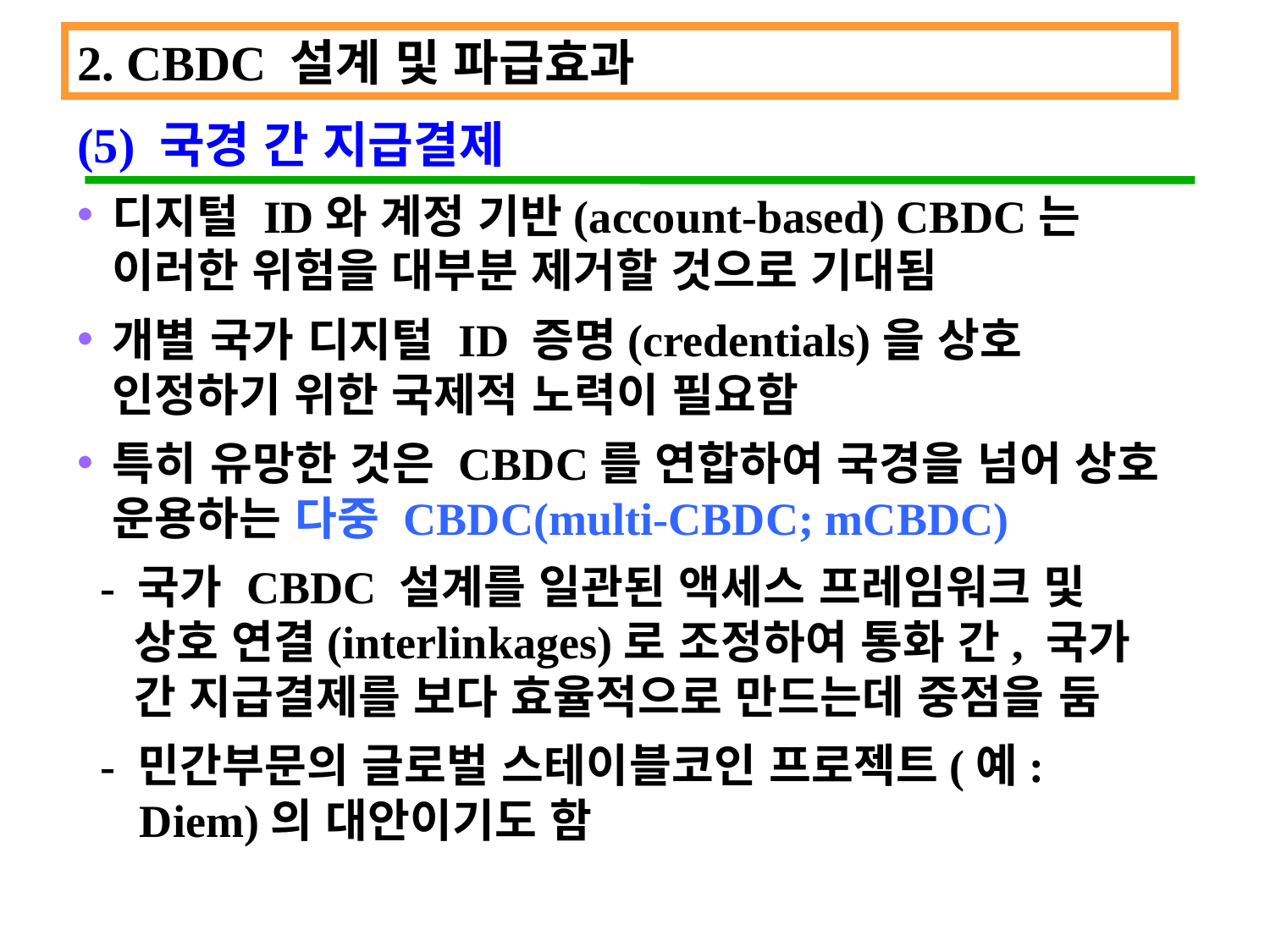

2. CBDC 설계 및 파급효과
(5) 국경 간 지급결제
디지털 ID와 계정 기반(account-based) CBDC는 이러한 위험을 대부분 제거할 것으로 기대됨
개별 국가 디지털 ID 증명(credentials)을 상호 인정하기 위한 국제적 노력이 필요함
특히 유망한 것은 CBDC를 연합하여 국경을 넘어 상호 운용하는 다중 CBDC(multi-CBDC; mCBDC)
  - 국가 CBDC 설계를 일관된 액세스 프레임워크 및 	    상호 연결(interlinkages)로 조정하여 통화 간, 국가 	    간 지급결제를 보다 효율적으로 만드는데 중점을 둠
  - 민간부문의 글로벌 스테이블코인 프로젝트(예:      	     Diem)의 대안이기도 함